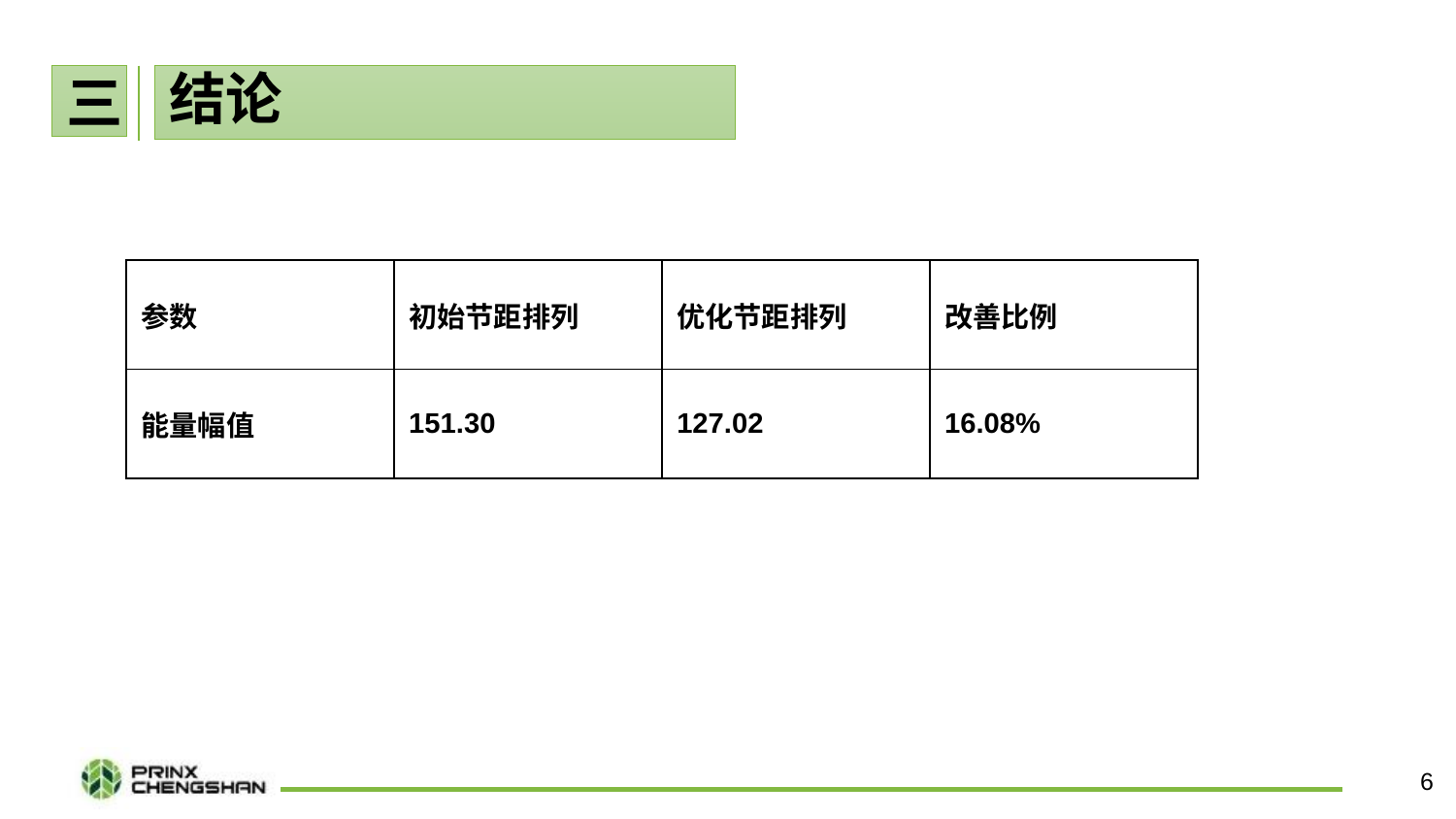

三
结论
| 参数 | 初始节距排列 | 优化节距排列 | 改善比例 |
| --- | --- | --- | --- |
| 能量幅值 | 151.30 | 127.02 | 16.08% |
6